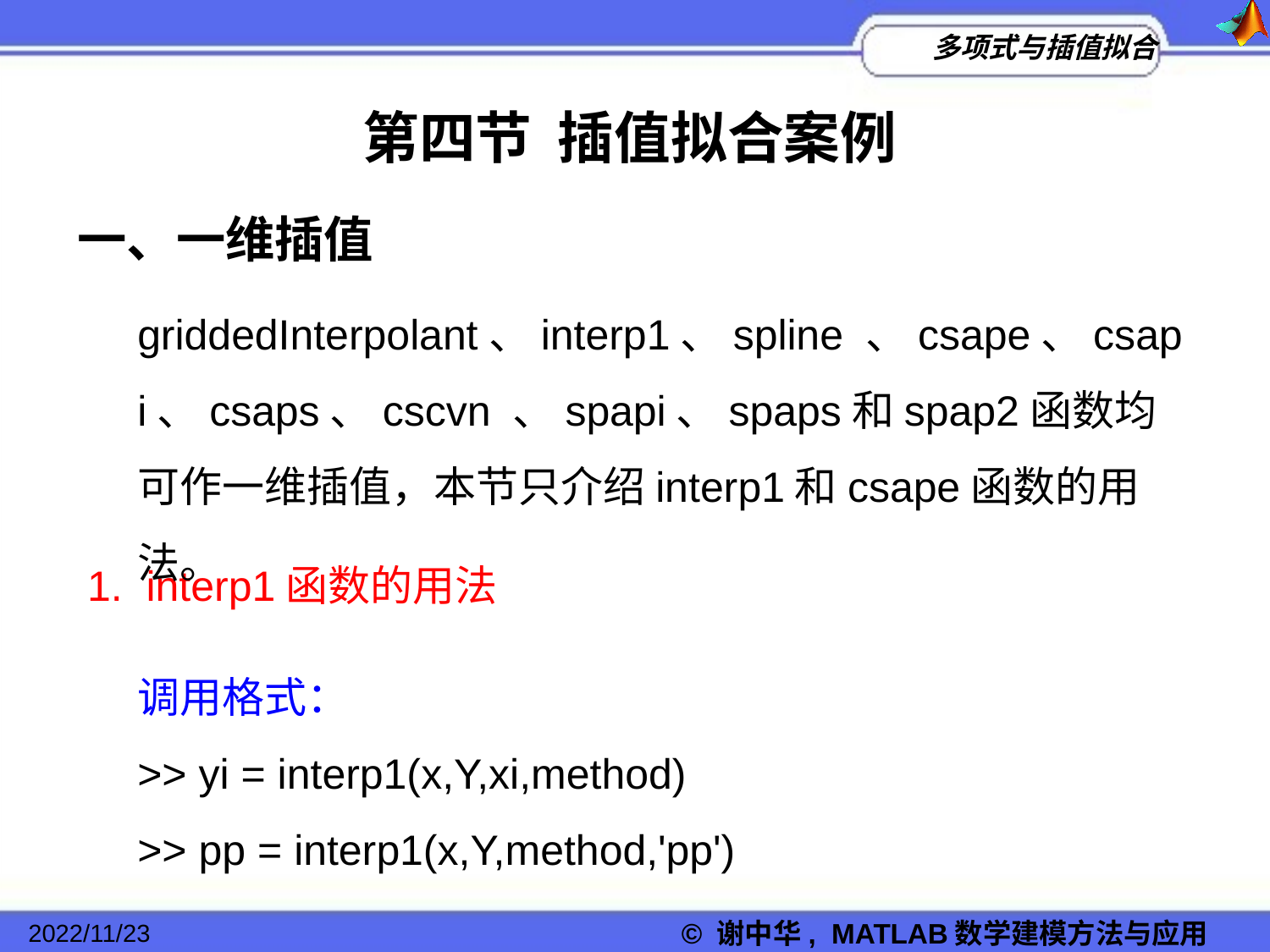

第四节  插值拟合案例
一、一维插值
griddedInterpolant、interp1、spline 、csape、csapi、csaps、cscvn 、spapi、spaps和spap2函数均可作一维插值，本节只介绍interp1和csape函数的用法。
1.  interp1函数的用法
调用格式：
>> yi = interp1(x,Y,xi,method)
>> pp = interp1(x,Y,method,'pp')
© 谢中华,  MATLAB数学建模方法与应用
2022/11/23